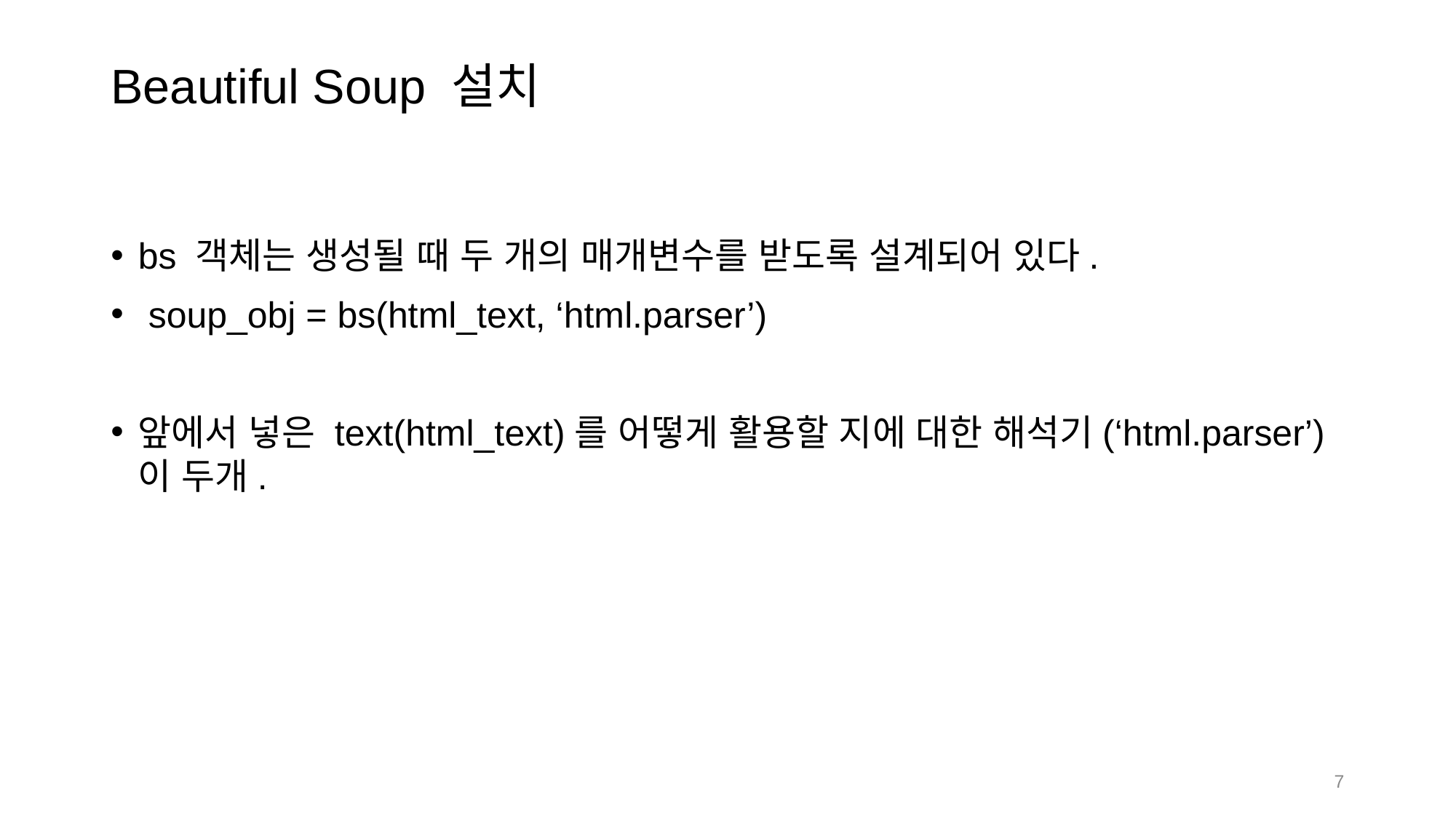

# Beautiful Soup 설치

bs 객체는 생성될 때 두 개의 매개변수를 받도록 설계되어 있다.
 soup_obj = bs(html_text, ‘html.parser’)

앞에서 넣은 text(html_text)를 어떻게 활용할 지에 대한 해석기(‘html.parser’) 이 두개.

7